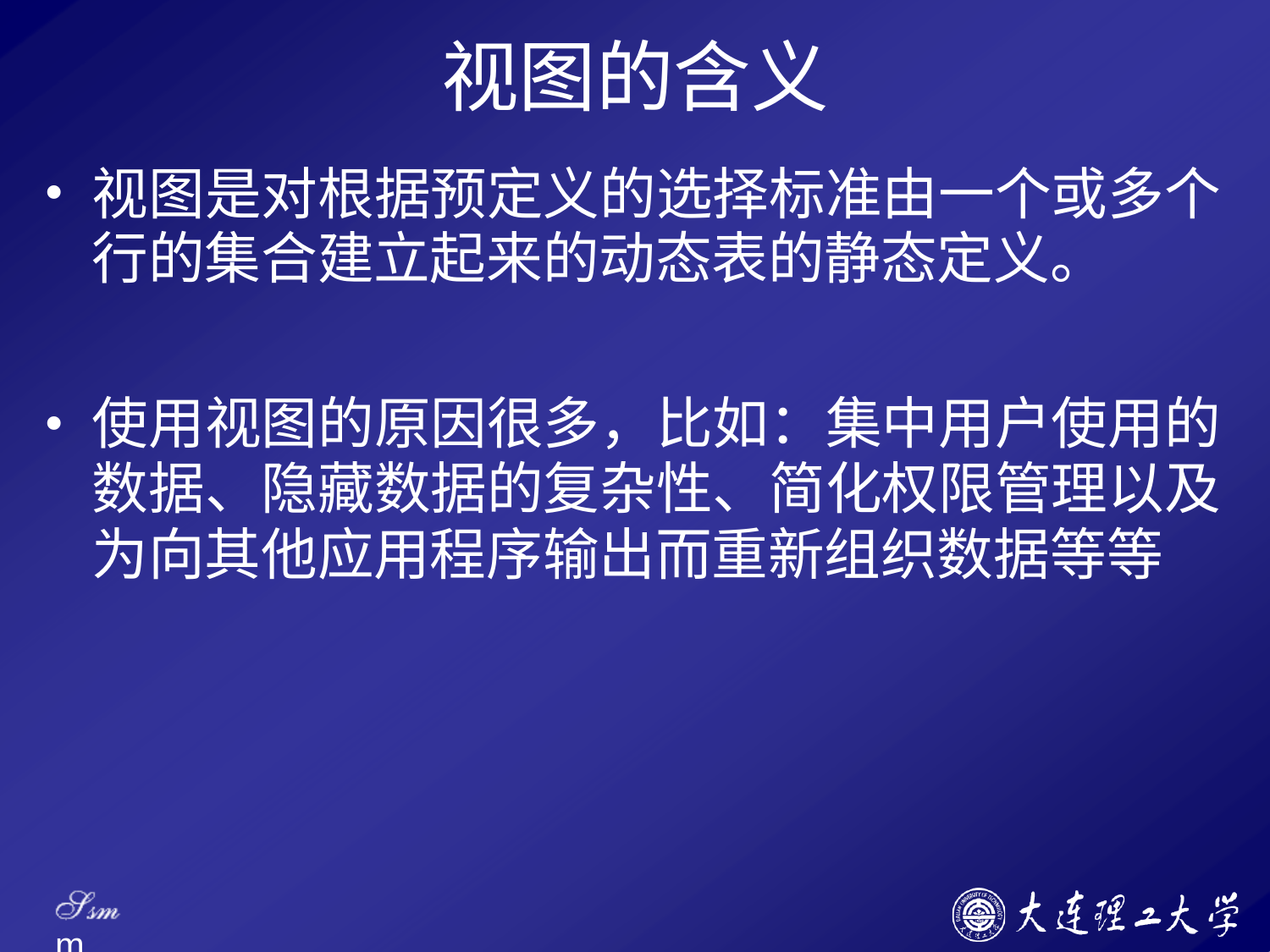

# 视图的含义
视图是对根据预定义的选择标准由一个或多个 行的集合建立起来的动态表的静态定义。

使用视图的原因很多，比如：集中用户使用的 数据、隐藏数据的复杂性、简化权限管理以及 为向其他应用程序输出而重新组织数据等等

Ssm